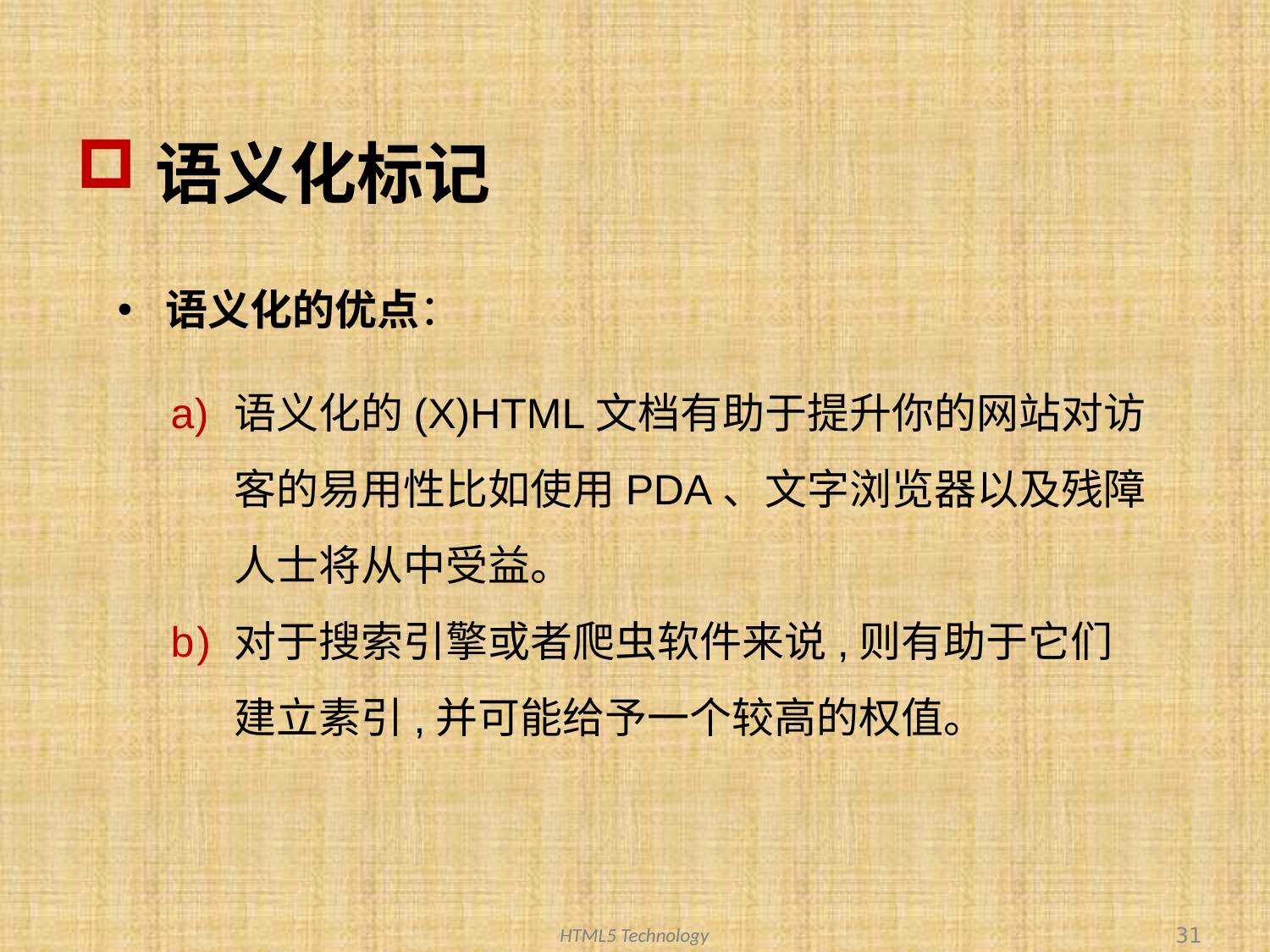

# 语义化标记
语义化的优点：
语义化的(X)HTML文档有助于提升你的网站对访客的易用性比如使用PDA、文字浏览器以及残障人士将从中受益。
对于搜索引擎或者爬虫软件来说,则有助于它们建立素引,并可能给予一个较高的权值。

31
HTML5 Technology